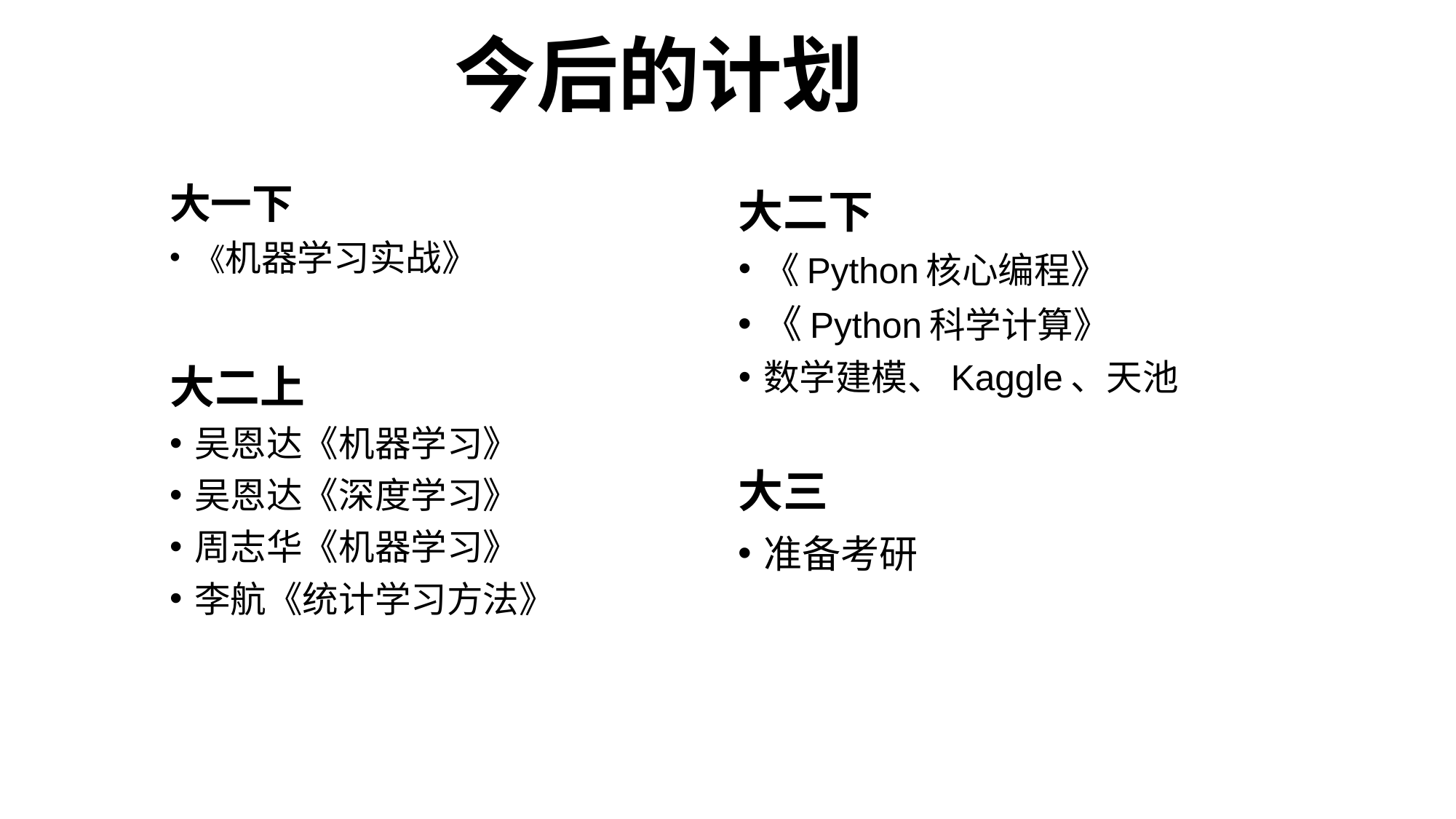

# 今后的计划
大二下
《Python核心编程》
《Python科学计算》
数学建模、Kaggle、天池

大三
准备考研
大一下
《机器学习实战》

大二上
吴恩达《机器学习》
吴恩达《深度学习》
周志华《机器学习》
李航《统计学习方法》